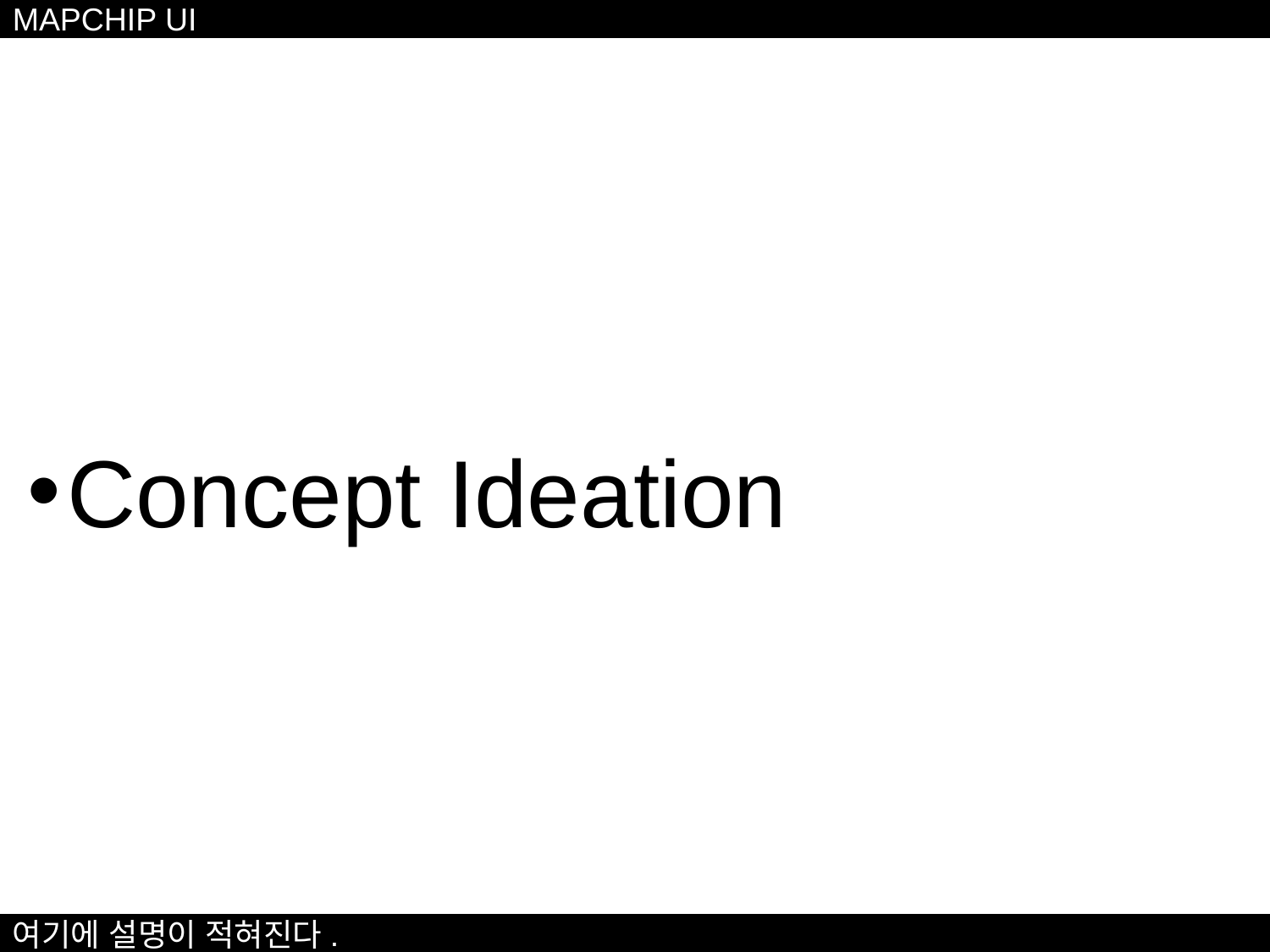

MAPCHIP UI
Concept Ideation
여기에 설명이 적혀진다.